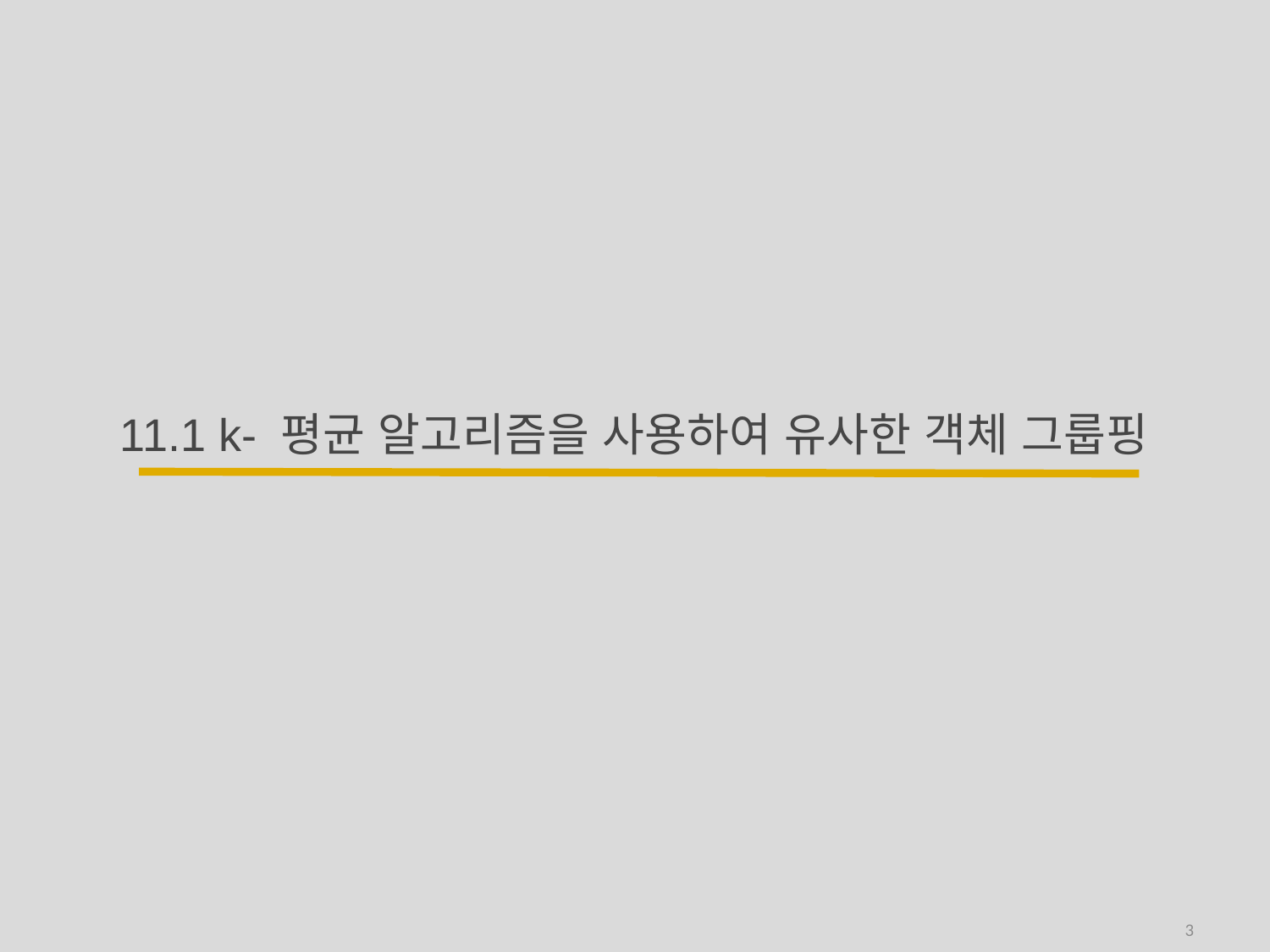

# 11.1 k- 평균 알고리즘을 사용하여 유사한 객체 그룹핑
3